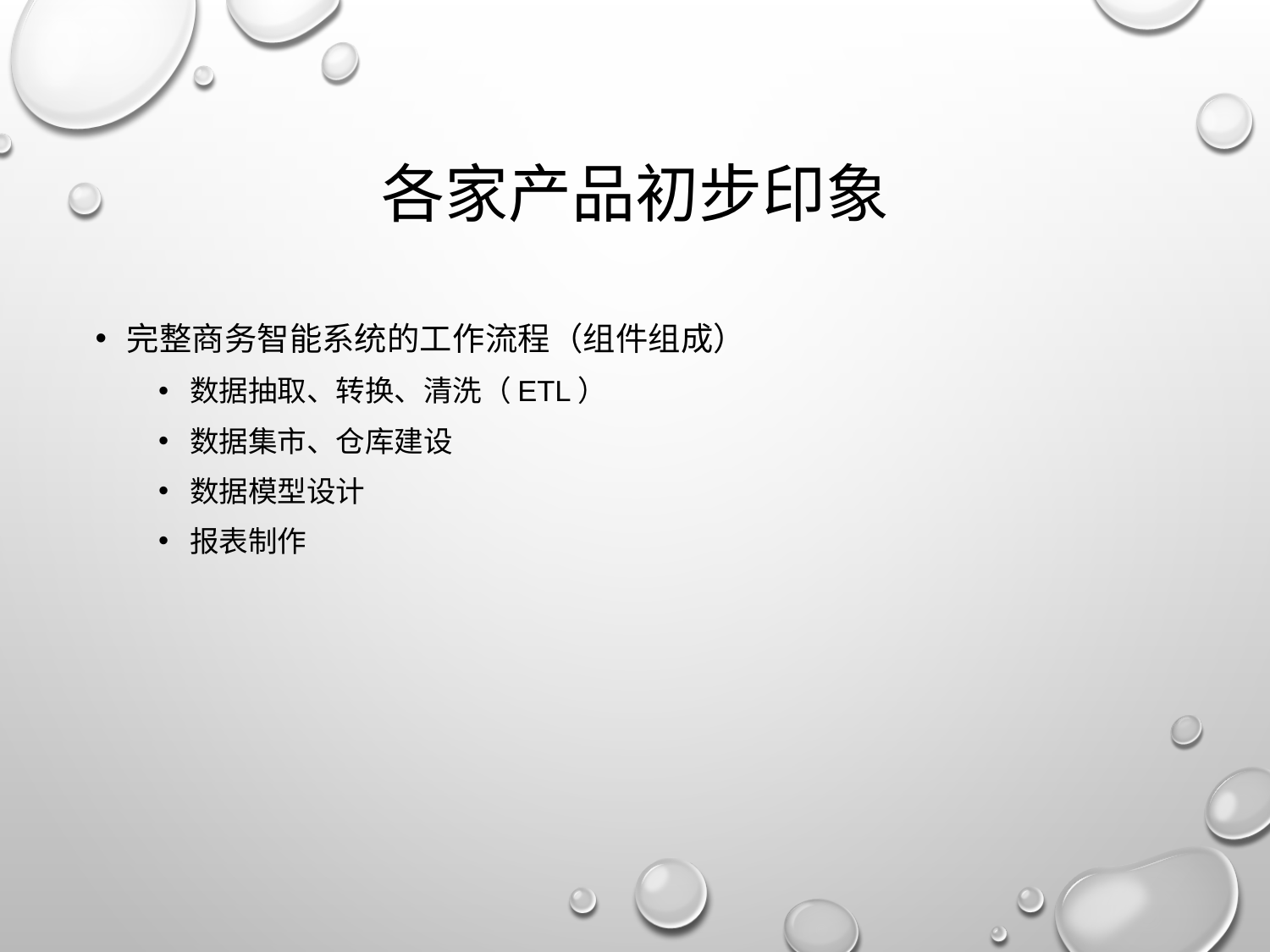

# 各家产品初步印象
完整商务智能系统的工作流程（组件组成）
数据抽取、转换、清洗（ETL）
数据集市、仓库建设
数据模型设计
报表制作